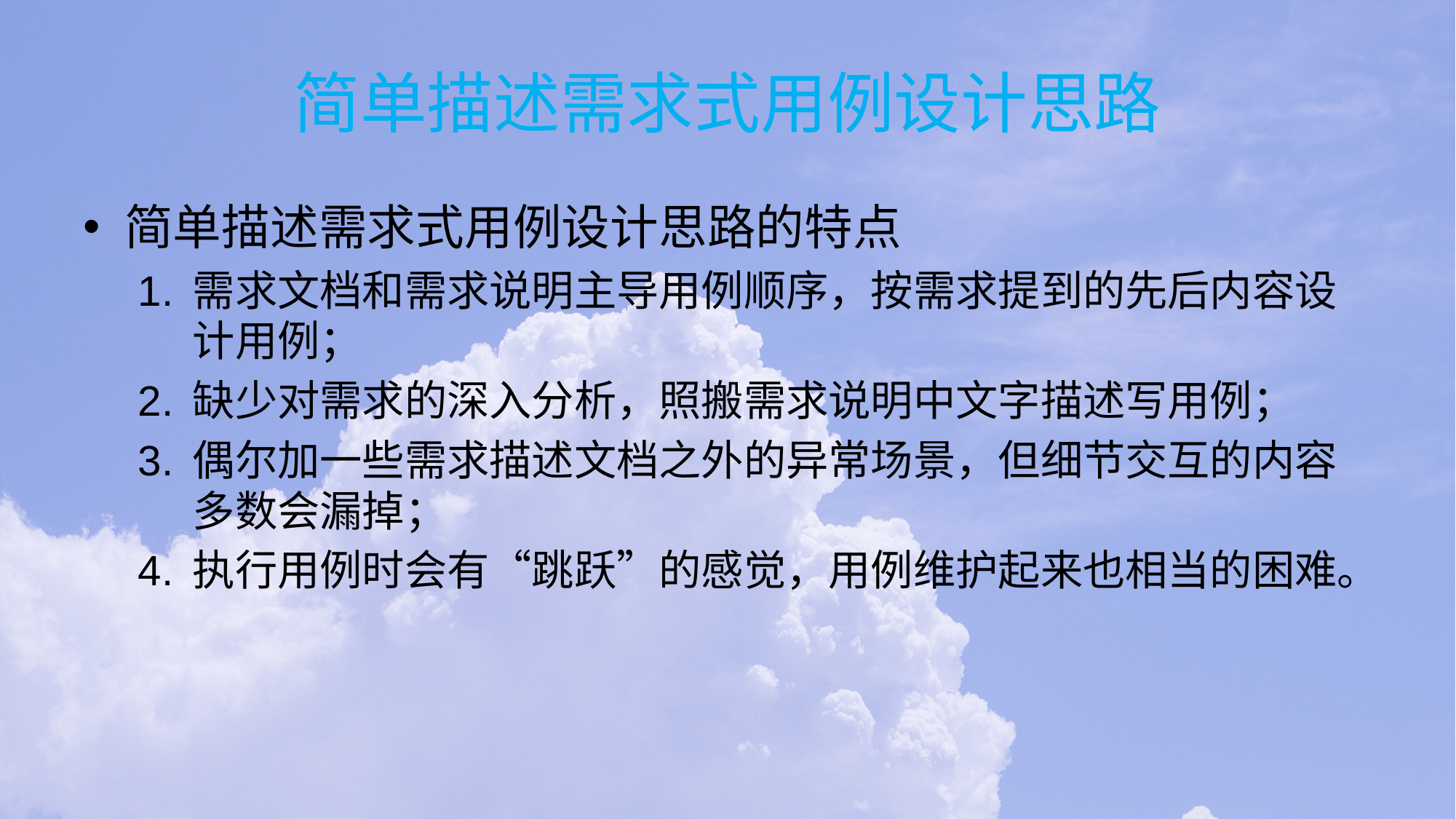

# 简单描述需求式用例设计思路
简单描述需求式用例设计思路的特点
需求文档和需求说明主导用例顺序，按需求提到的先后内容设计用例；
缺少对需求的深入分析，照搬需求说明中文字描述写用例；
偶尔加一些需求描述文档之外的异常场景，但细节交互的内容多数会漏掉；
执行用例时会有“跳跃”的感觉，用例维护起来也相当的困难。